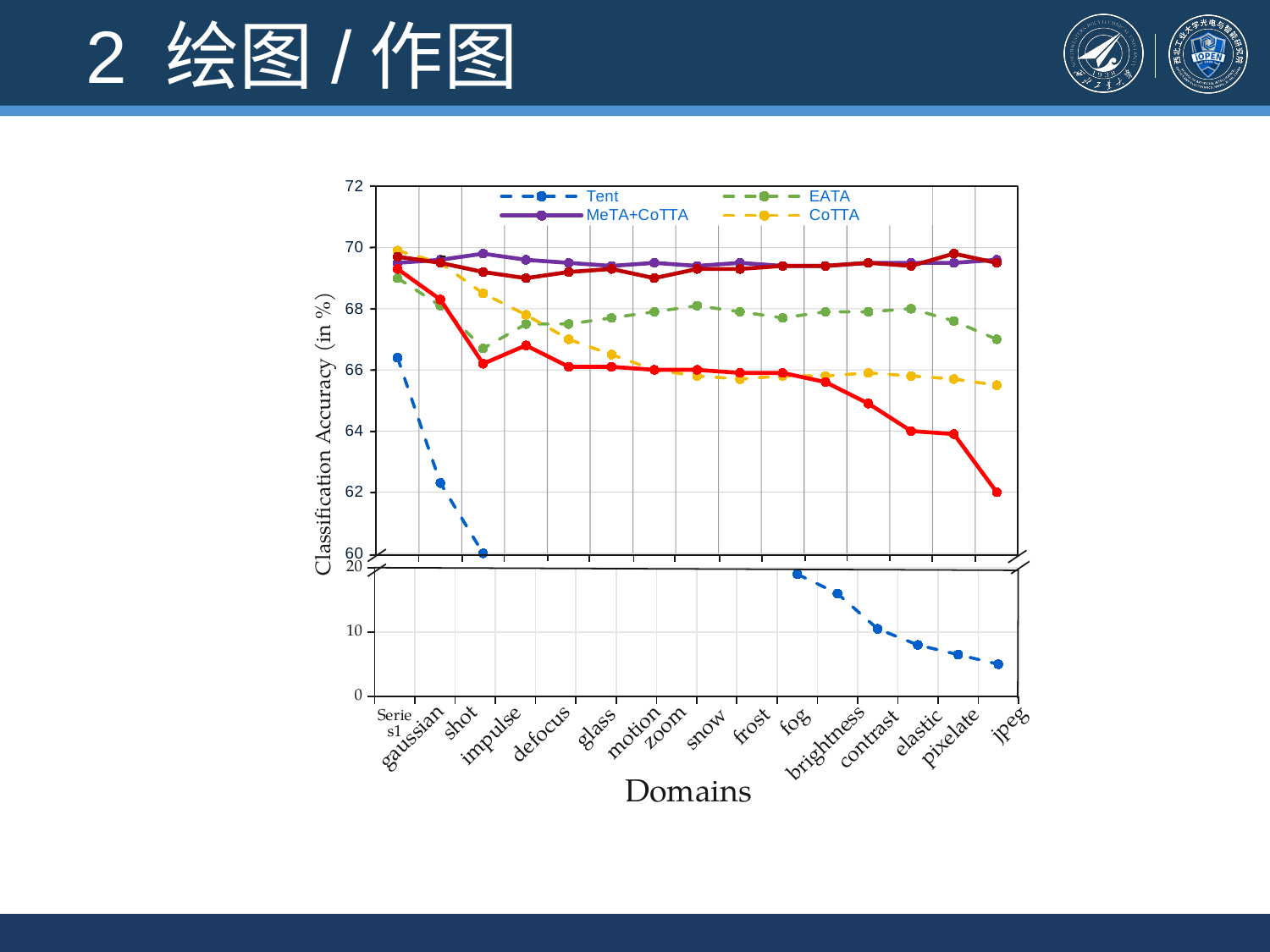

2 绘图/作图

### Chart

| Category | Tent | EATA | MeTA+CoTTA | CoTTA | MeTA+Tent | MeTA+EATA |
|---|---|---|---|---|---|---|
| 类别 1 | 66.4 | 69.0 | 69.5 | 69.9 | 69.3 | 69.7 |
| 类别 2 | 62.3 | 68.1 | 69.6 | 69.5 | 68.3 | 69.5 |
| 类别 3 | 60.0 | 66.7 | 69.8 | 68.5 | 66.2 | 69.2 |
| 类别 4 | None | 67.5 | 69.6 | 67.8 | 66.8 | 69.0 |
|  | None | 67.5 | 69.5 | 67.0 | 66.1 | 69.2 |
|  | None | 67.7 | 69.4 | 66.5 | 66.1 | 69.3 |
|  | None | 67.9 | 69.5 | 66.0 | 66.0 | 69.0 |
|  | None | 68.1 | 69.4 | 65.8 | 66.0 | 69.3 |
|  | None | 67.9 | 69.5 | 65.7 | 65.9 | 69.3 |
|  | None | 67.7 | 69.4 | 65.8 | 65.9 | 69.4 |
|  | None | 67.9 | 69.4 | 65.8 | 65.6 | 69.4 |
|  | None | 67.9 | 69.5 | 65.9 | 64.9 | 69.5 |
|  | None | 68.0 | 69.5 | 65.8 | 64.0 | 69.4 |
|  | None | 67.6 | 69.5 | 65.7 | 63.9 | 69.8 |
|  | None | 67.0 | 69.6 | 65.5 | 62.0 | 69.5 |
Classification Accuracy (in %)

### Chart

| Category | 系列 1 | 系列 2 | 系列 3 |
|---|---|---|---|
|  | None | None | None |
|  | None | None | None |
|  | None | None | None |
|  | None | None | None |
|  | None | None | None |
|  | None | None | None |
|  | None | None | None |
|  | None | None | None |
|  | None | None | None |
|  | None | None | None |
|  | 19.0 | None | None |
|  | 16.0 | None | None |
|  | 10.5 | None | None |
|  | 8.0 | None | None |
|  | 6.5 | None | None |
|  | 5.0 | None | None |
gaussian
shot
impulse
defocus
motion
zoom
brightness
jpeg
fog
pixelate
glass
snow
frost
elastic
contrast
Domains